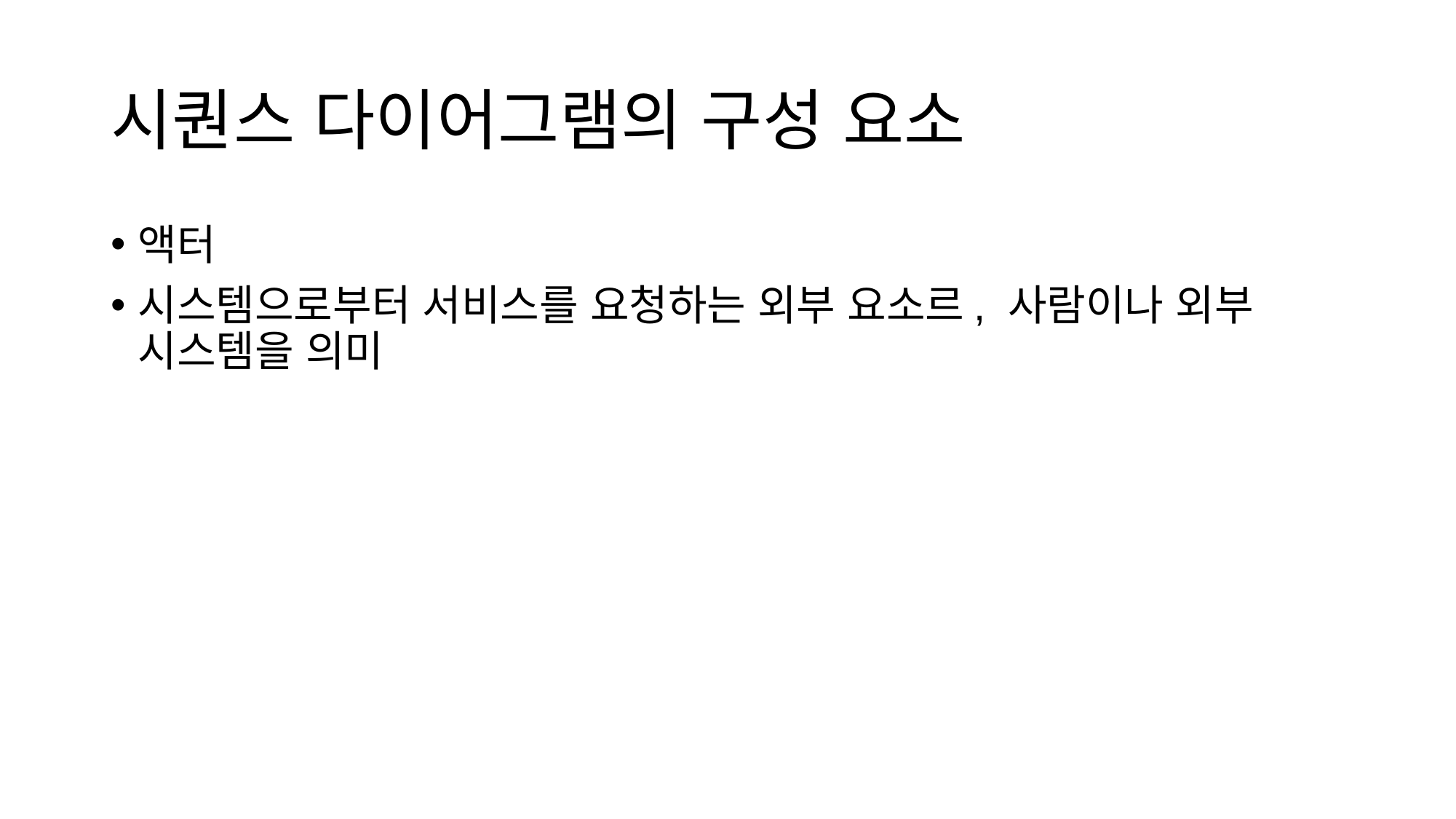

# 시퀀스 다이어그램의 구성 요소
액터
시스템으로부터 서비스를 요청하는 외부 요소르, 사람이나 외부 시스템을 의미